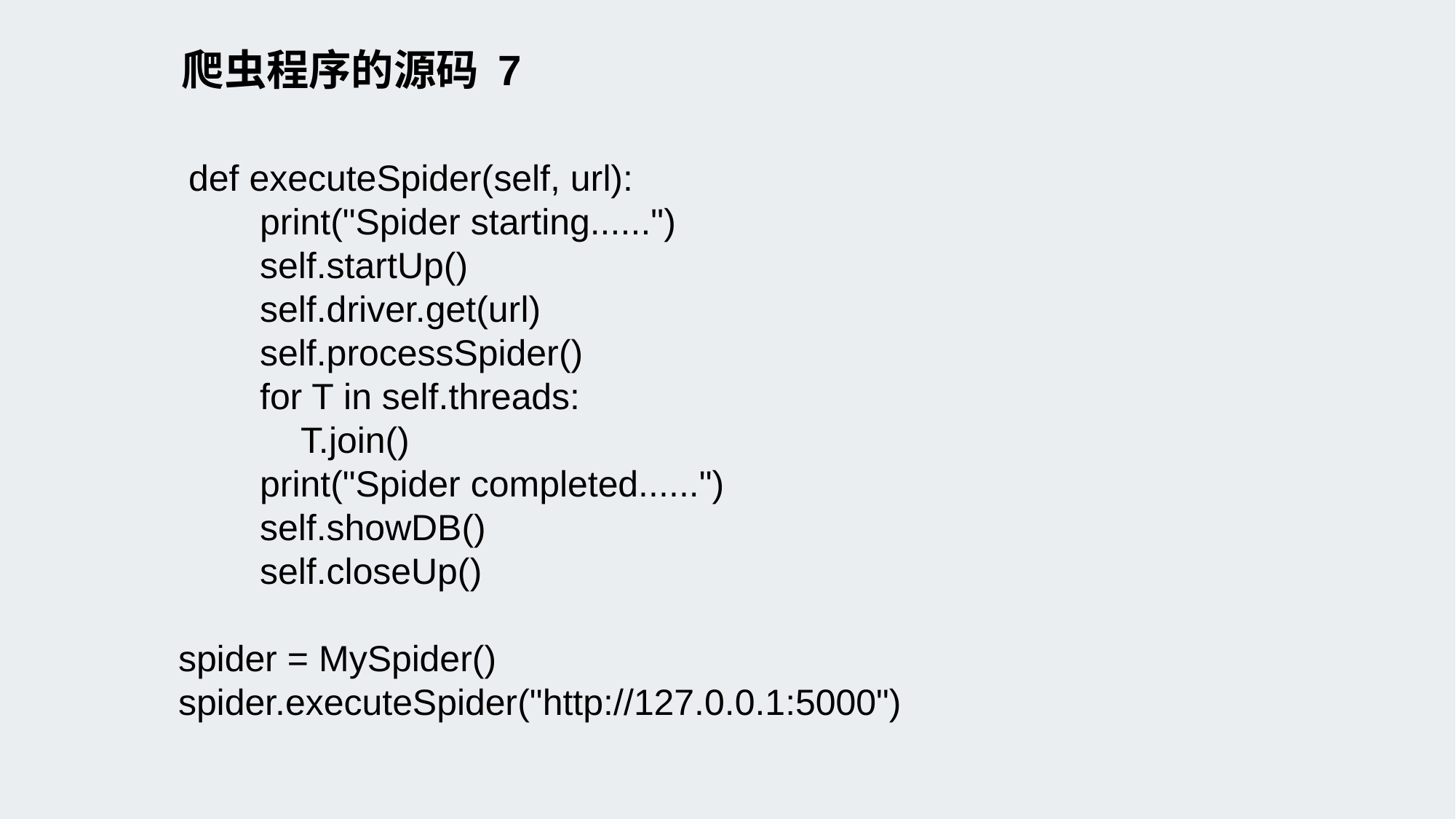

爬虫程序的源码 7
 def executeSpider(self, url):
        print("Spider starting......")
        self.startUp()
        self.driver.get(url)
        self.processSpider()
        for T in self.threads:
            T.join()
        print("Spider completed......")
        self.showDB()
        self.closeUp()

spider = MySpider()
spider.executeSpider("http://127.0.0.1:5000")